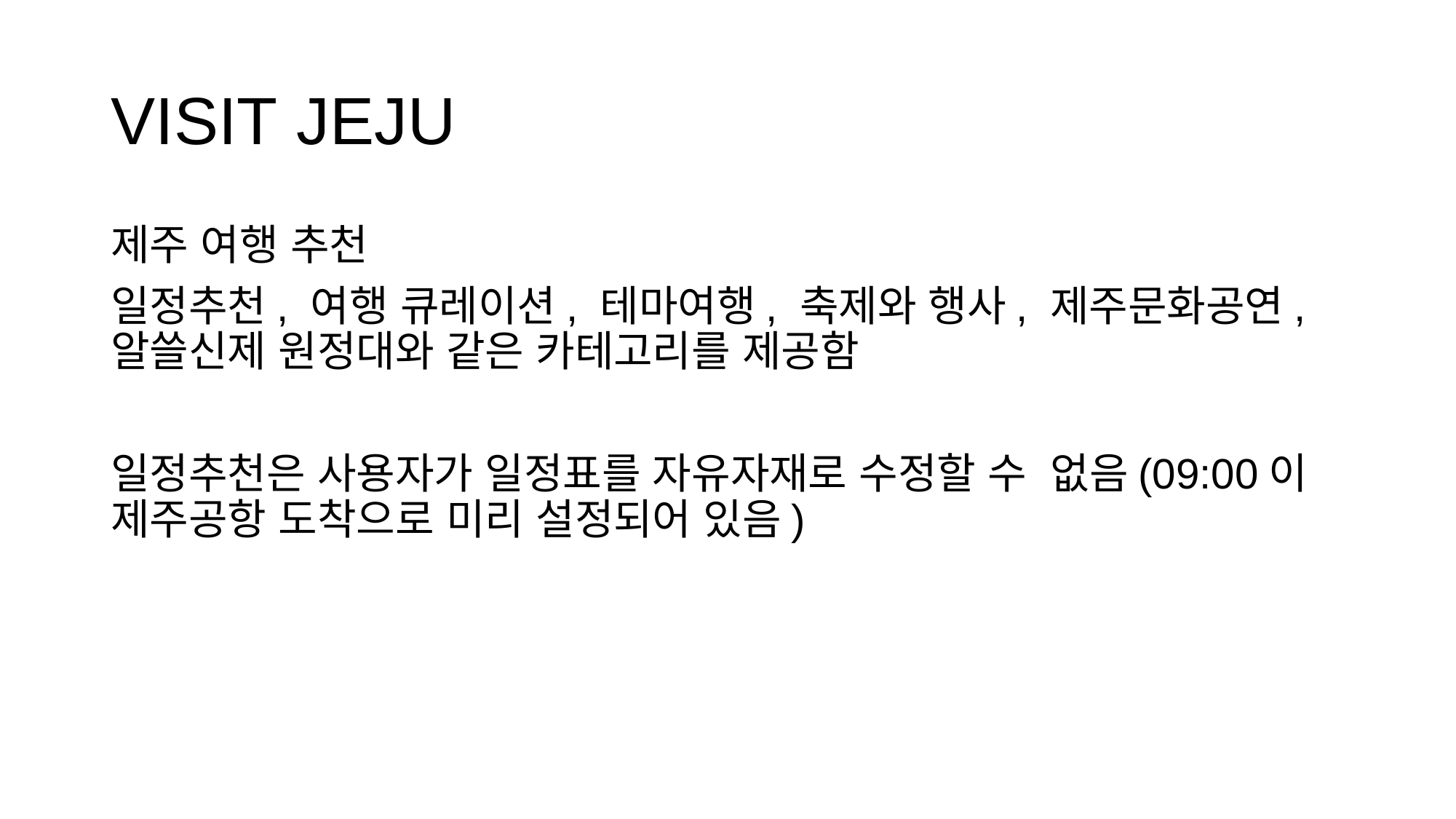

# VISIT JEJU
제주 여행 추천
일정추천, 여행 큐레이션, 테마여행, 축제와 행사, 제주문화공연, 알쓸신제 원정대와 같은 카테고리를 제공함

일정추천은 사용자가 일정표를 자유자재로 수정할 수  없음(09:00이 제주공항 도착으로 미리 설정되어 있음)